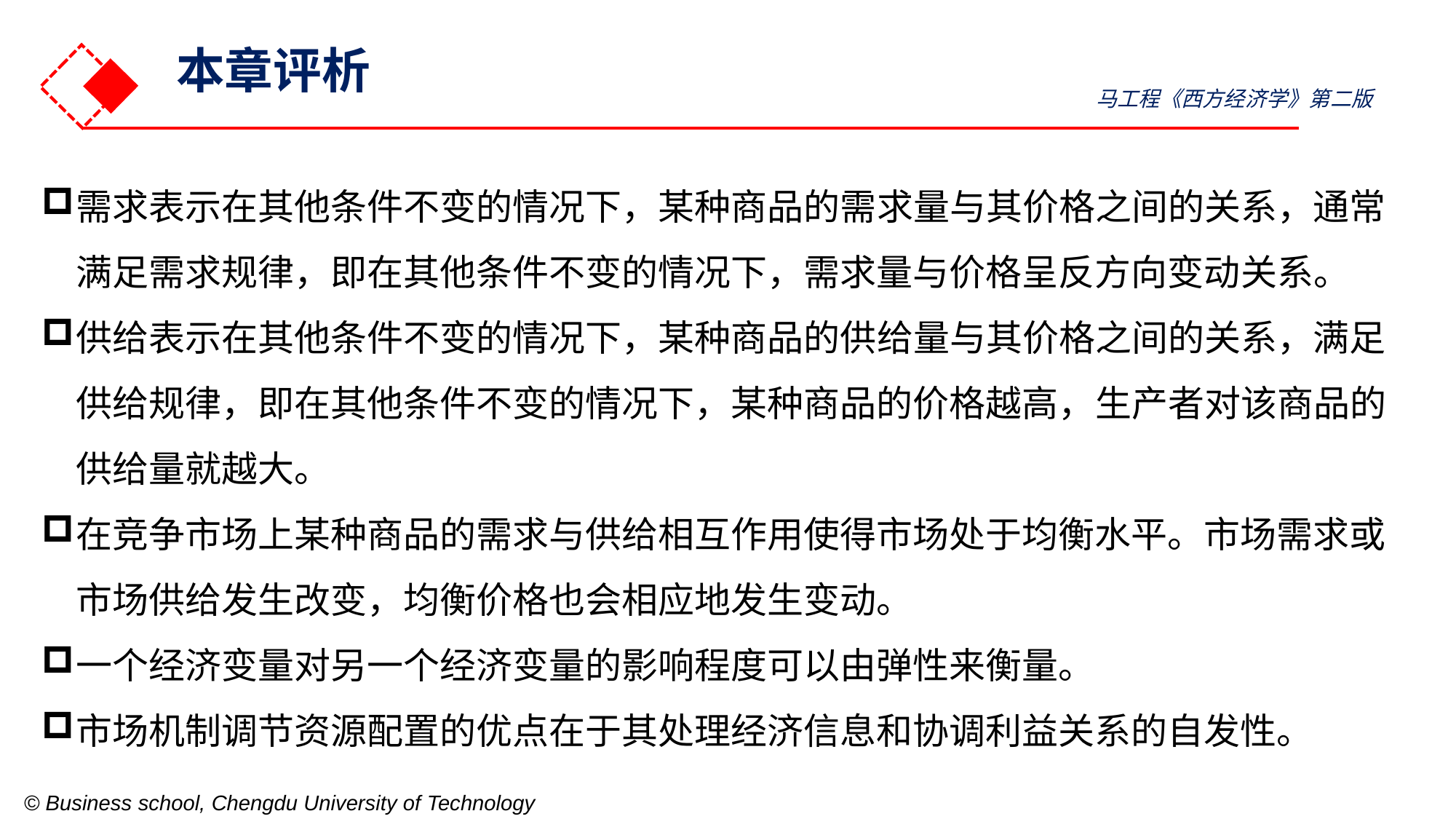

本章评析

马工程《西方经济学》第二版
需求表示在其他条件不变的情况下，某种商品的需求量与其价格之间的关系，通常满足需求规律，即在其他条件不变的情况下，需求量与价格呈反方向变动关系。
供给表示在其他条件不变的情况下，某种商品的供给量与其价格之间的关系，满足供给规律，即在其他条件不变的情况下，某种商品的价格越高，生产者对该商品的供给量就越大。
在竞争市场上某种商品的需求与供给相互作用使得市场处于均衡水平。市场需求或市场供给发生改变，均衡价格也会相应地发生变动。
一个经济变量对另一个经济变量的影响程度可以由弹性来衡量。
市场机制调节资源配置的优点在于其处理经济信息和协调利益关系的自发性。